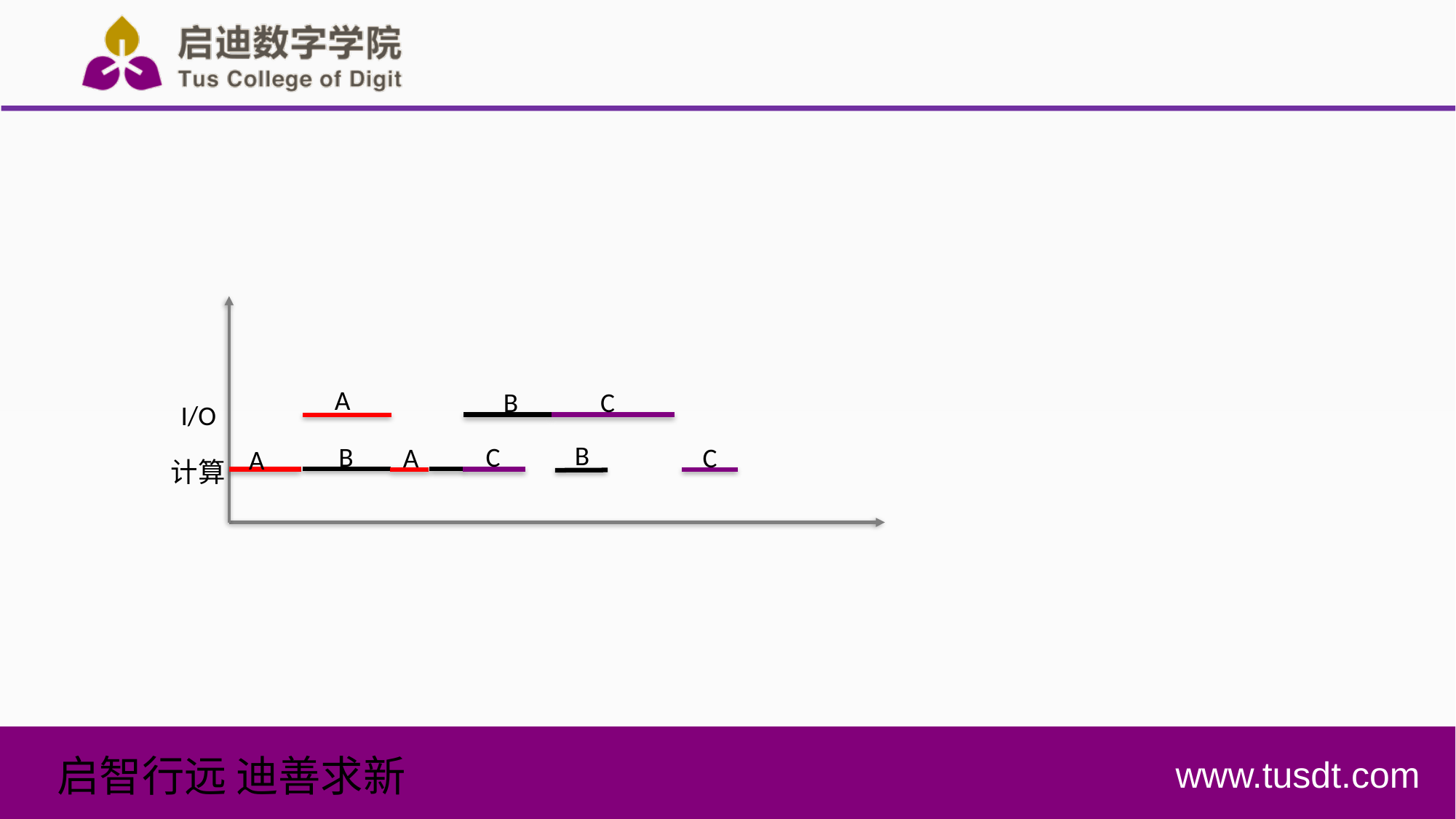

A
B
C
I/O
B
B
C
A
C
A
计算